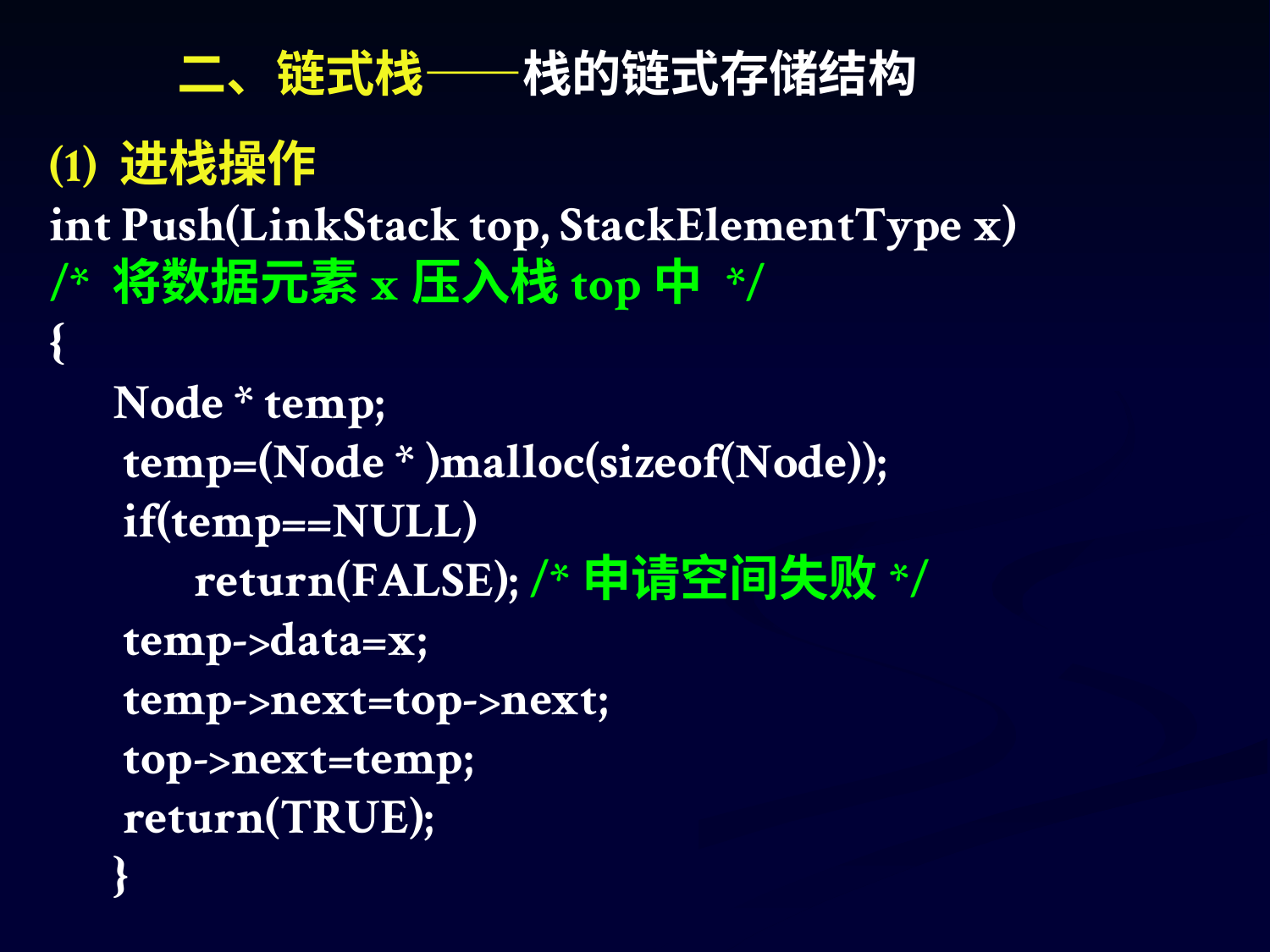

二、链式栈——栈的链式存储结构
(1) 进栈操作
int Push(LinkStack top, StackElementType x)
/* 将数据元素x压入栈top中 */
{
Node * temp;
 temp=(Node * )malloc(sizeof(Node));
 if(temp==NULL)
        return(FALSE); /*申请空间失败*/
 temp->data=x;
 temp->next=top->next;
 top->next=temp;
 return(TRUE);
}